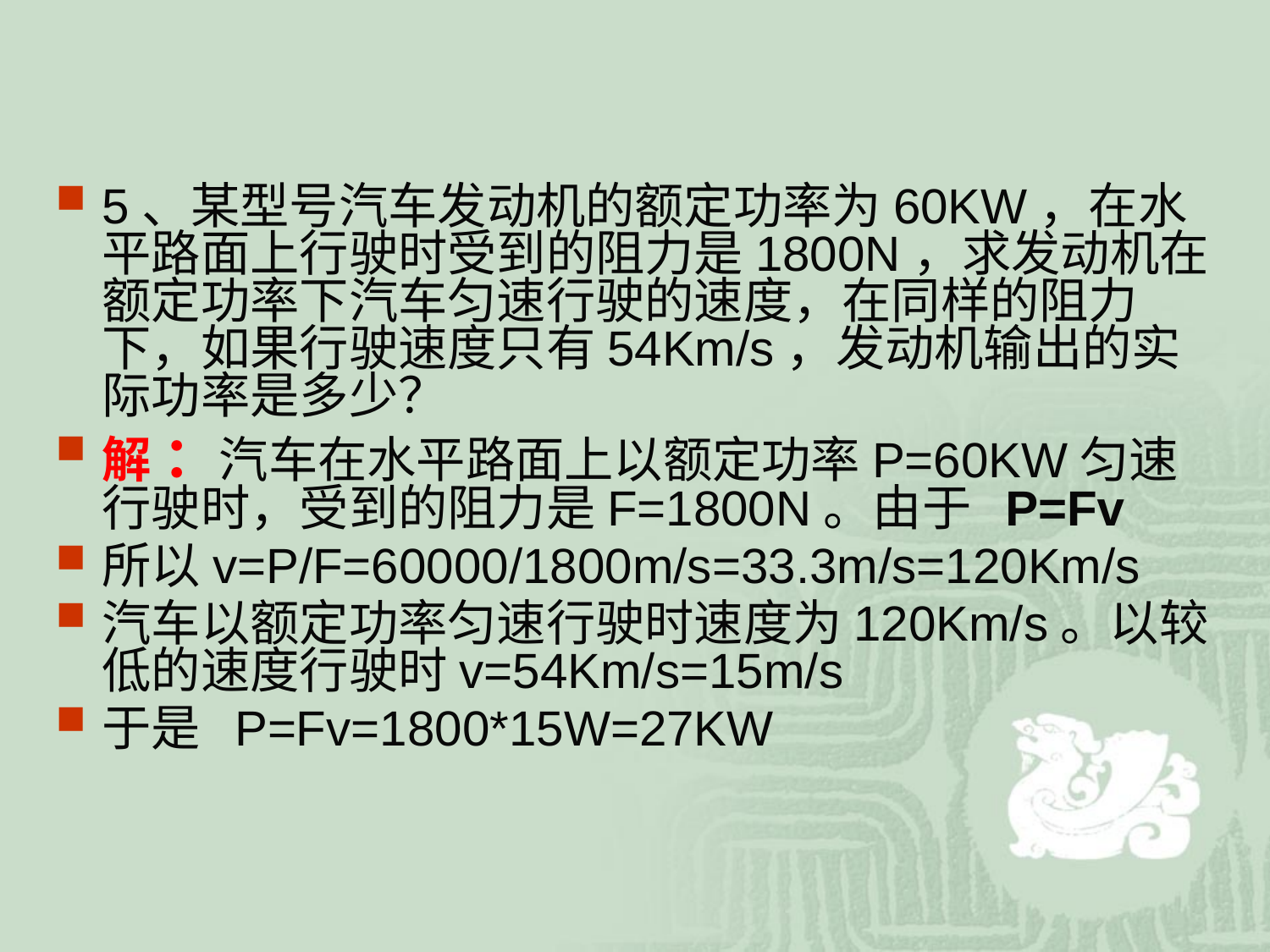

5、某型号汽车发动机的额定功率为60KW，在水平路面上行驶时受到的阻力是1800N，求发动机在额定功率下汽车匀速行驶的速度，在同样的阻力下，如果行驶速度只有54Km/s，发动机输出的实际功率是多少？
解 ：汽车在水平路面上以额定功率P=60KW匀速行驶时，受到的阻力是F=1800N。由于  P=Fv
所以v=P/F=60000/1800m/s=33.3m/s=120Km/s
汽车以额定功率匀速行驶时速度为120Km/s。以较低的速度行驶时v=54Km/s=15m/s
于是  P=Fv=1800*15W=27KW